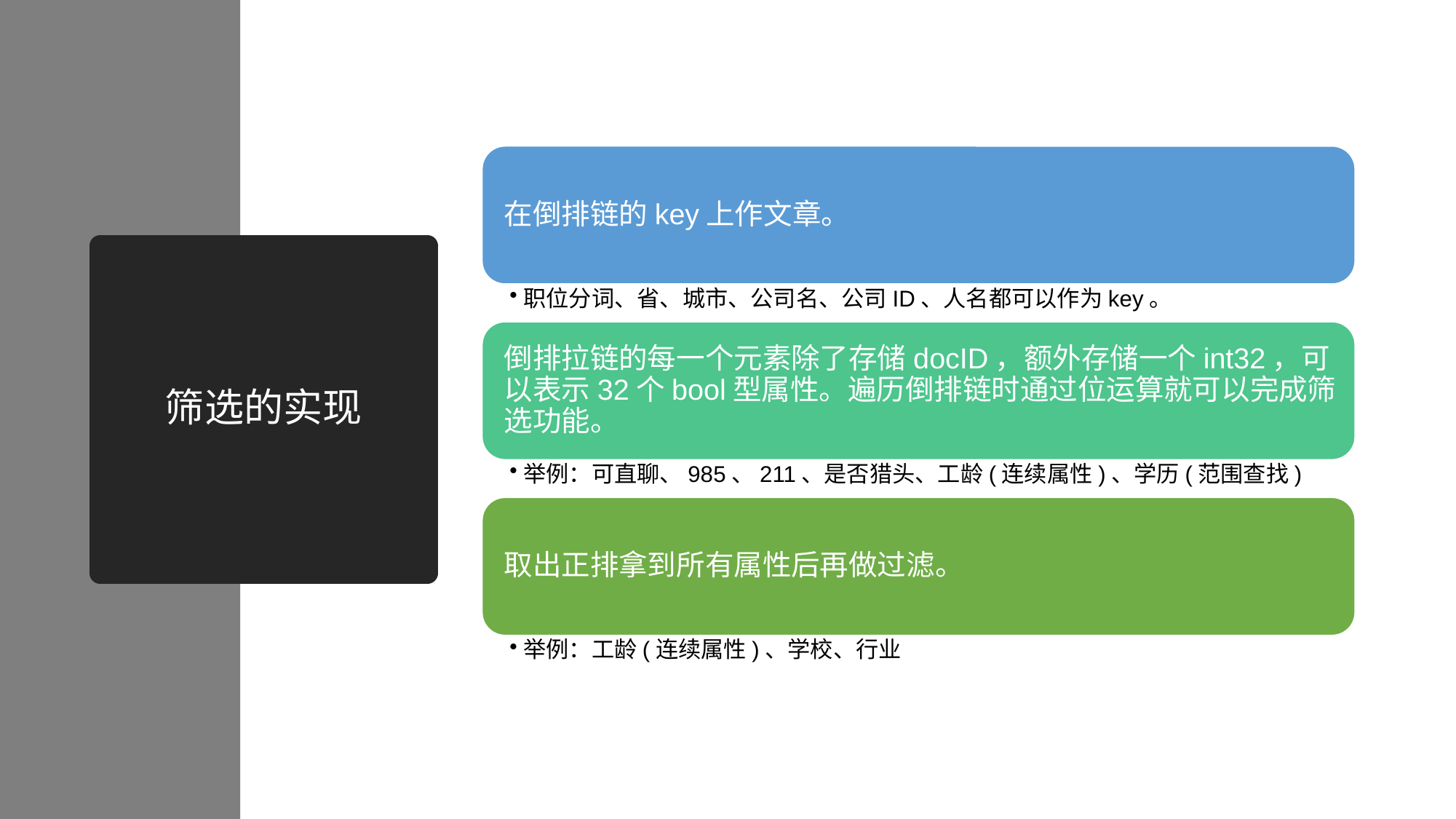

在倒排链的key上作文章。
职位分词、省、城市、公司名、公司ID、人名都可以作为key。
倒排拉链的每一个元素除了存储docID，额外存储一个int32，可以表示32个bool型属性。遍历倒排链时通过位运算就可以完成筛选功能。
举例：可直聊、985、211、是否猎头、工龄(连续属性)、学历(范围查找)
取出正排拿到所有属性后再做过滤。
举例：工龄(连续属性)、学校、行业
# 筛选的实现